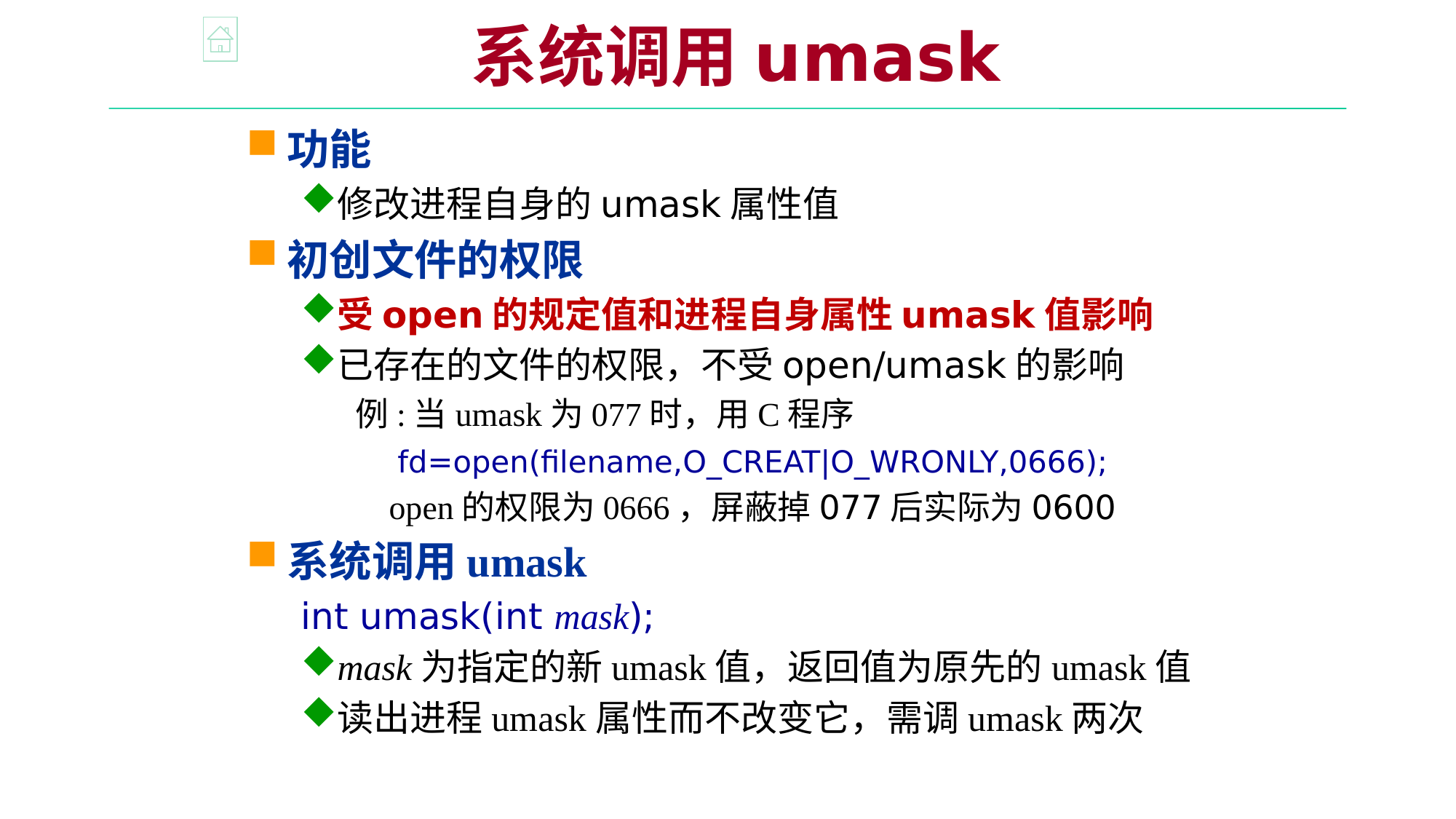

系统调用umask

功能
修改进程自身的umask属性值
初创文件的权限
受open的规定值和进程自身属性umask值影响
已存在的文件的权限，不受open/umask的影响
例:当umask为077时，用C程序
    fd=open(filename,O_CREAT|O_WRONLY,0666);
    open的权限为0666，屏蔽掉077后实际为0600
系统调用umask
int umask(int mask);
mask为指定的新umask值，返回值为原先的umask值
读出进程umask属性而不改变它，需调umask两次